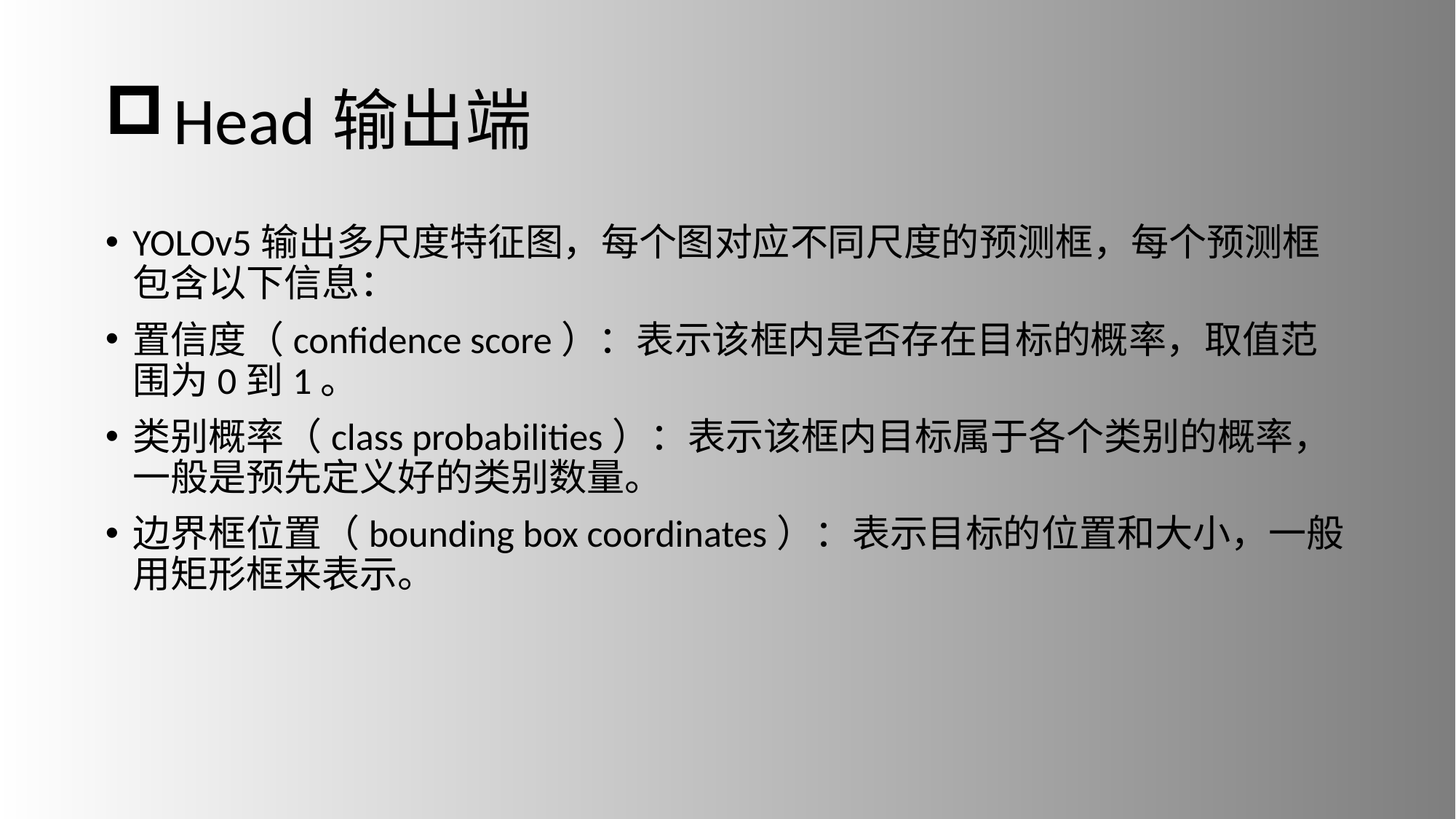

# Head输出端
YOLOv5输出多尺度特征图，每个图对应不同尺度的预测框，每个预测框包含以下信息：
置信度（confidence score）：表示该框内是否存在目标的概率，取值范围为0到1。
类别概率（class probabilities）：表示该框内目标属于各个类别的概率，一般是预先定义好的类别数量。
边界框位置（bounding box coordinates）：表示目标的位置和大小，一般用矩形框来表示。